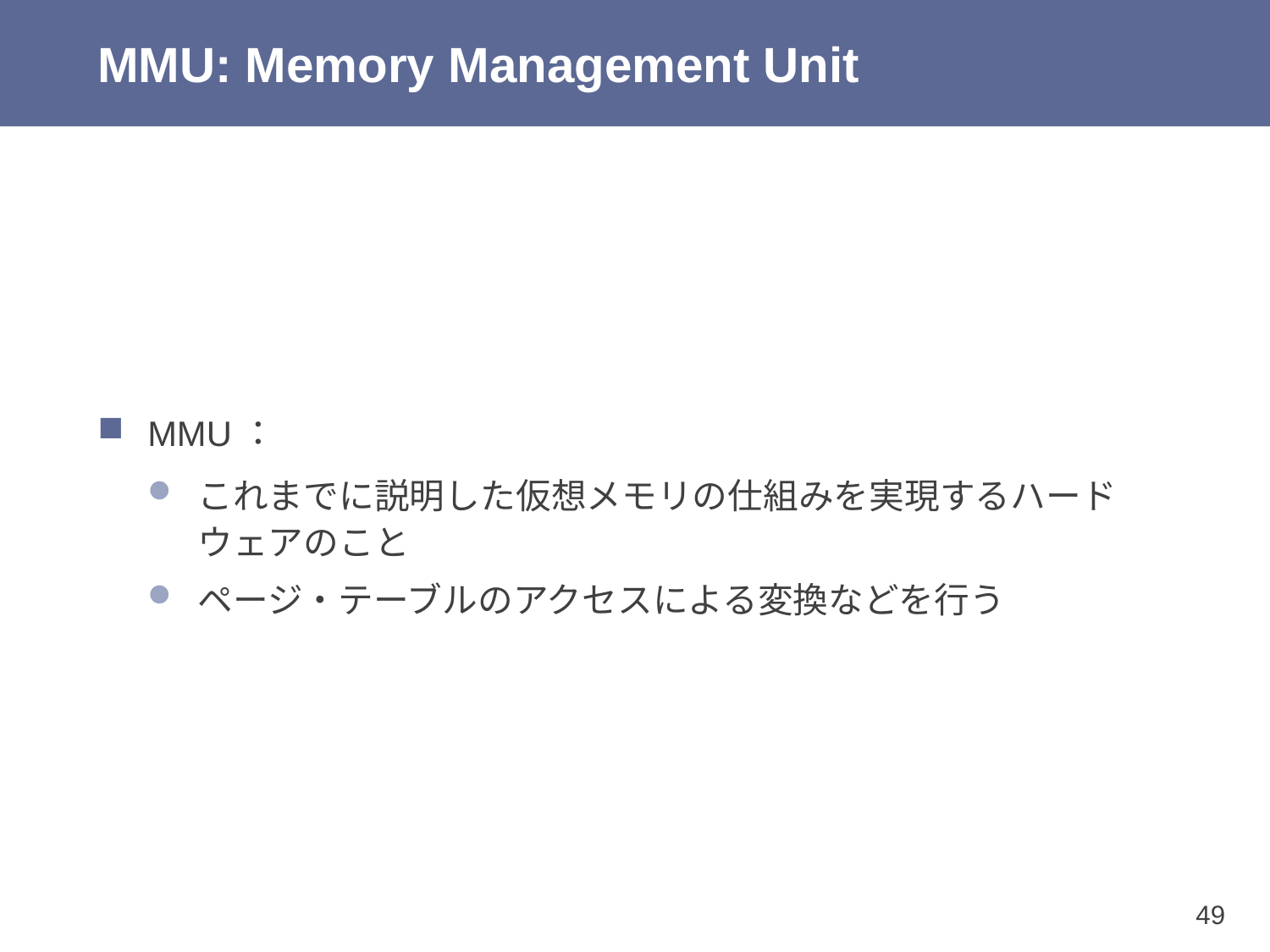

# MMU: Memory Management Unit
MMU：
これまでに説明した仮想メモリの仕組みを実現するハードウェアのこと
ページ・テーブルのアクセスによる変換などを行う